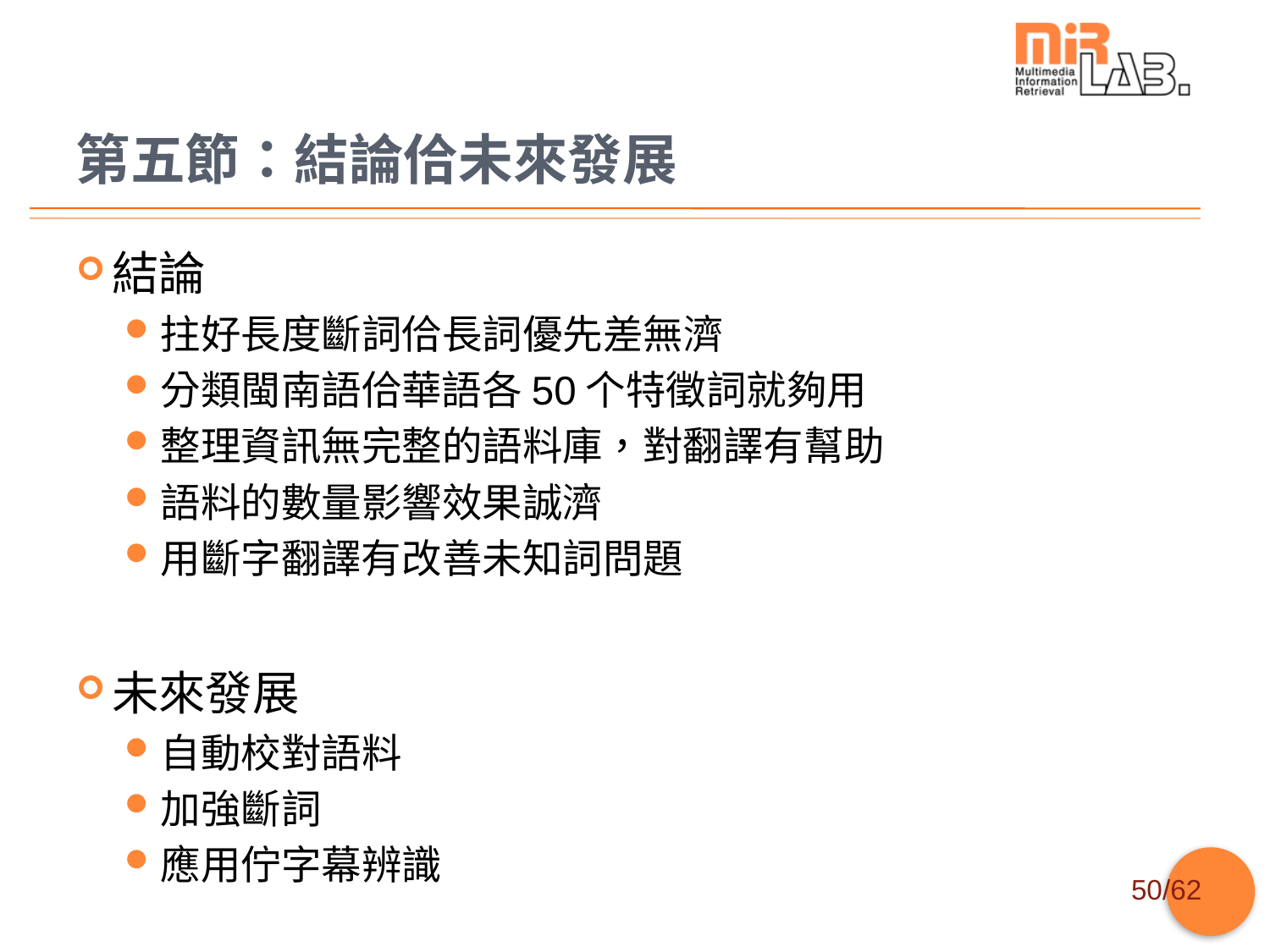

# 第五節：結論佮未來發展
結論
拄好長度斷詞佮長詞優先差無濟
分類閩南語佮華語各50个特徵詞就夠用
整理資訊無完整的語料庫，對翻譯有幫助
語料的數量影響效果誠濟
用斷字翻譯有改善未知詞問題

未來發展
自動校對語料
加強斷詞
應用佇字幕辨識